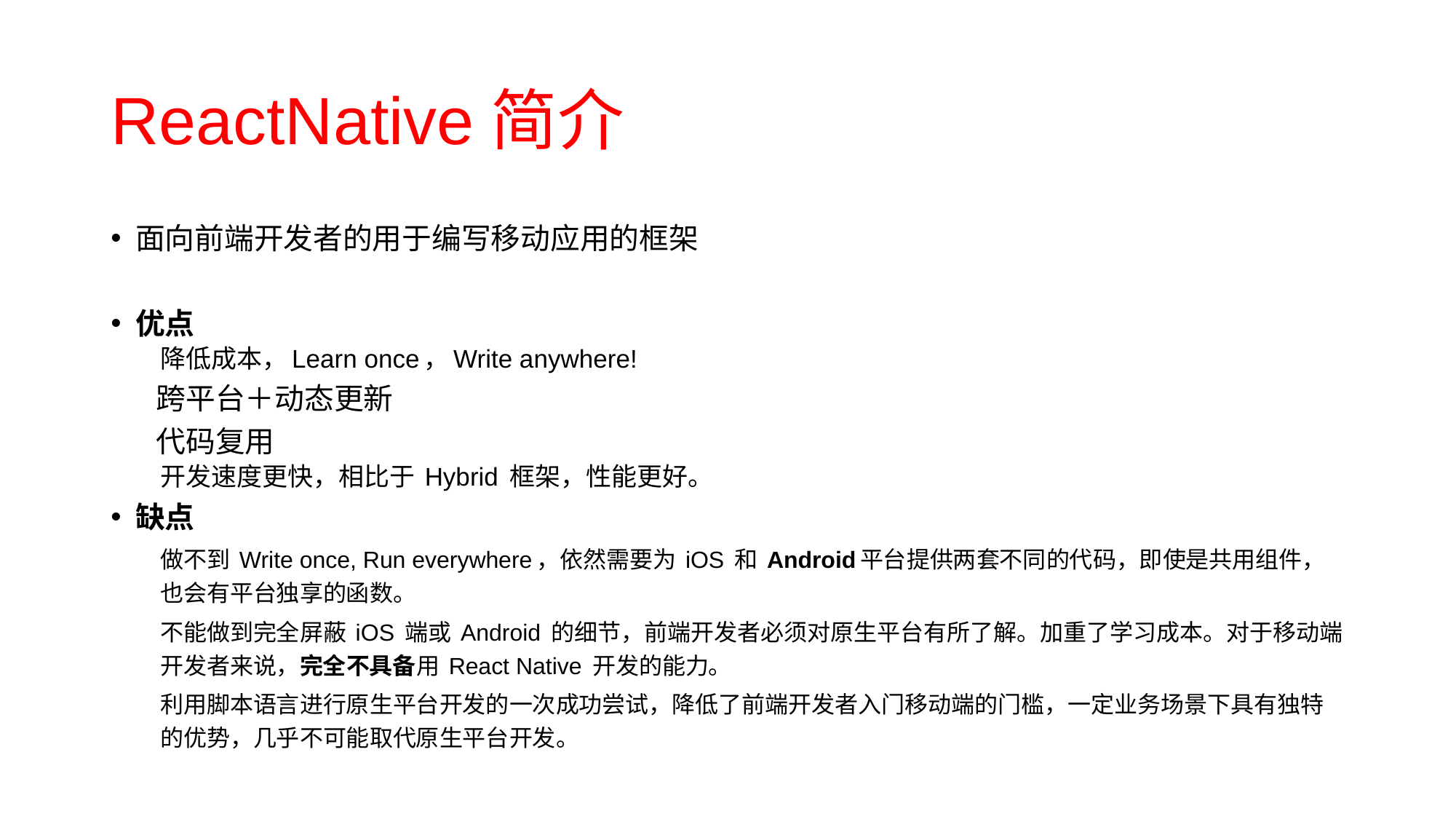

# ReactNative简介
面向前端开发者的用于编写移动应用的框架

优点
降低成本，Learn once，Write anywhere!
      跨平台＋动态更新
      代码复用
开发速度更快，相比于 Hybrid 框架，性能更好。
缺点
做不到 Write once, Run everywhere，依然需要为 iOS 和 Android平台提供两套不同的代码，即使是共用组件，也会有平台独享的函数。
不能做到完全屏蔽 iOS 端或 Android 的细节，前端开发者必须对原生平台有所了解。加重了学习成本。对于移动端开发者来说，完全不具备用 React Native 开发的能力。
利用脚本语言进行原生平台开发的一次成功尝试，降低了前端开发者入门移动端的门槛，一定业务场景下具有独特的优势，几乎不可能取代原生平台开发。